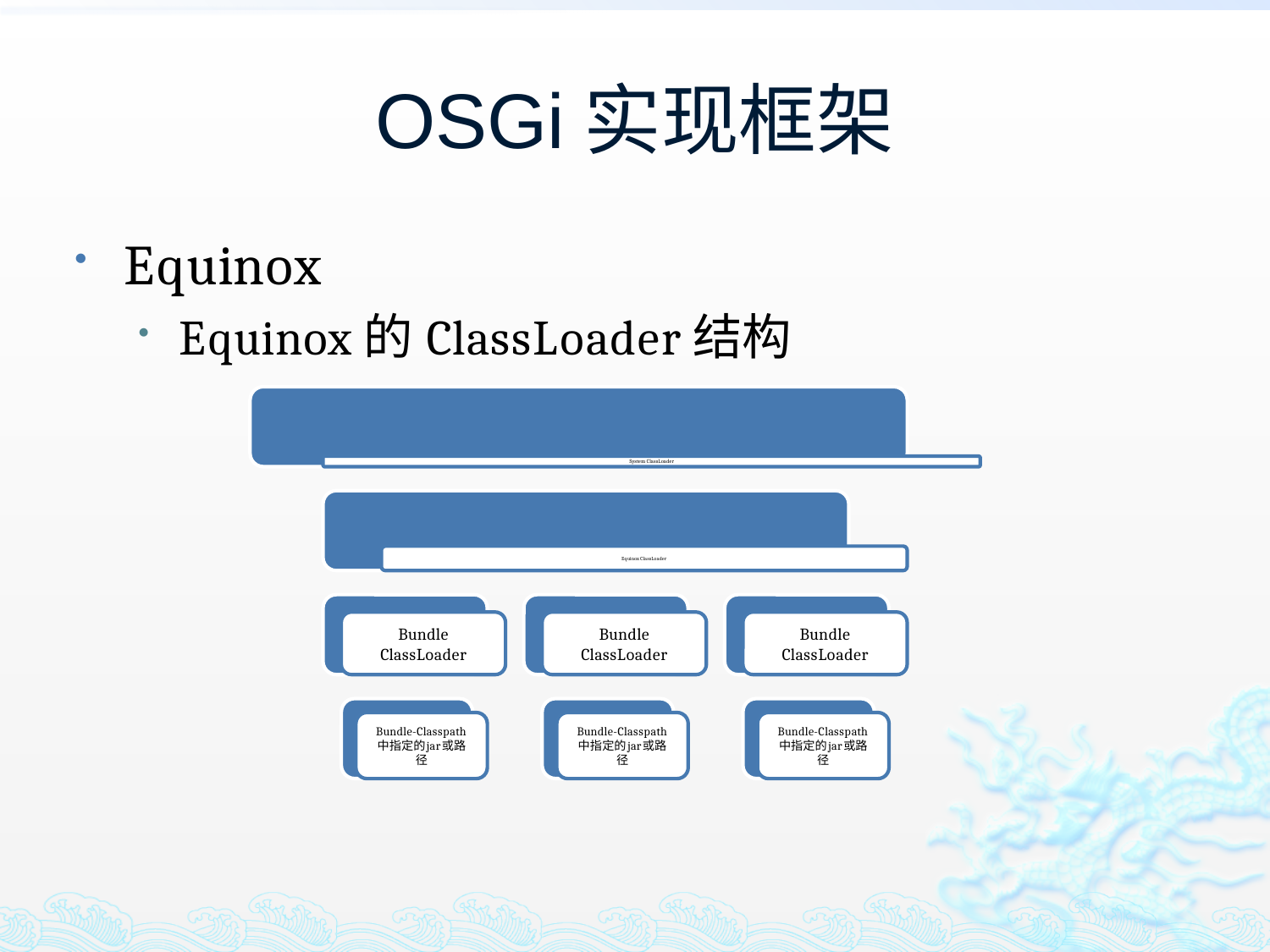

# OSGi实现框架
Equinox
Equinox的ClassLoader结构

System ClassLoader
Equinox ClassLoader
Bundle ClassLoader
Bundle ClassLoader
Bundle ClassLoader
Bundle-Classpath中指定的jar或路径
Bundle-Classpath中指定的jar或路径
Bundle-Classpath中指定的jar或路径